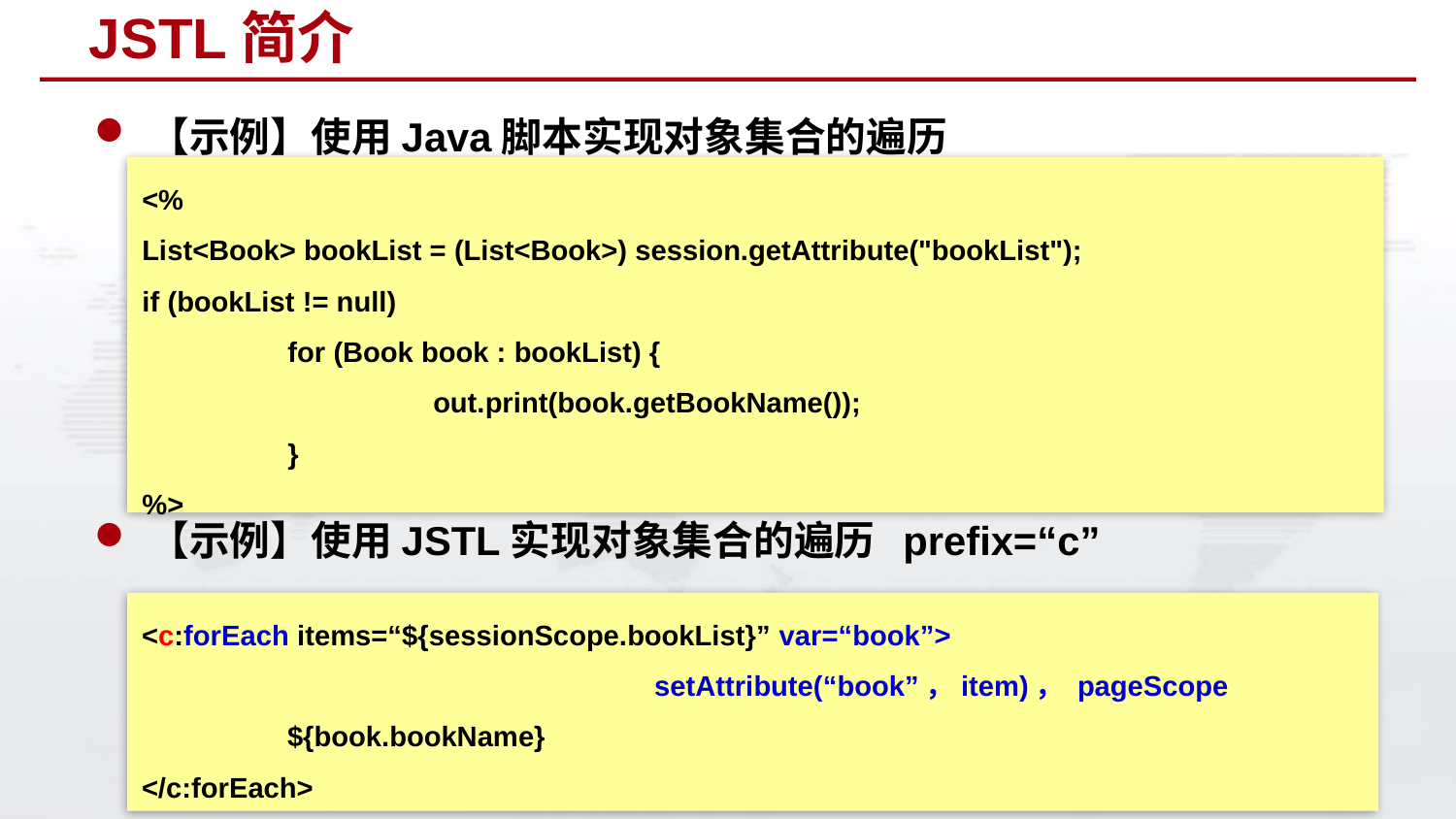

# JSTL简介
【示例】使用Java脚本实现对象集合的遍历

【示例】使用JSTL实现对象集合的遍历  prefix=“c”

<%
List<Book> bookList = (List<Book>) session.getAttribute("bookList");
if (bookList != null)
	for (Book book : bookList) {
		out.print(book.getBookName());
	}
%>
<c:forEach items=“${sessionScope.bookList}” var=“book”>
                                                                setAttribute(“book”，item)， pageScope
	${book.bookName}
</c:forEach>